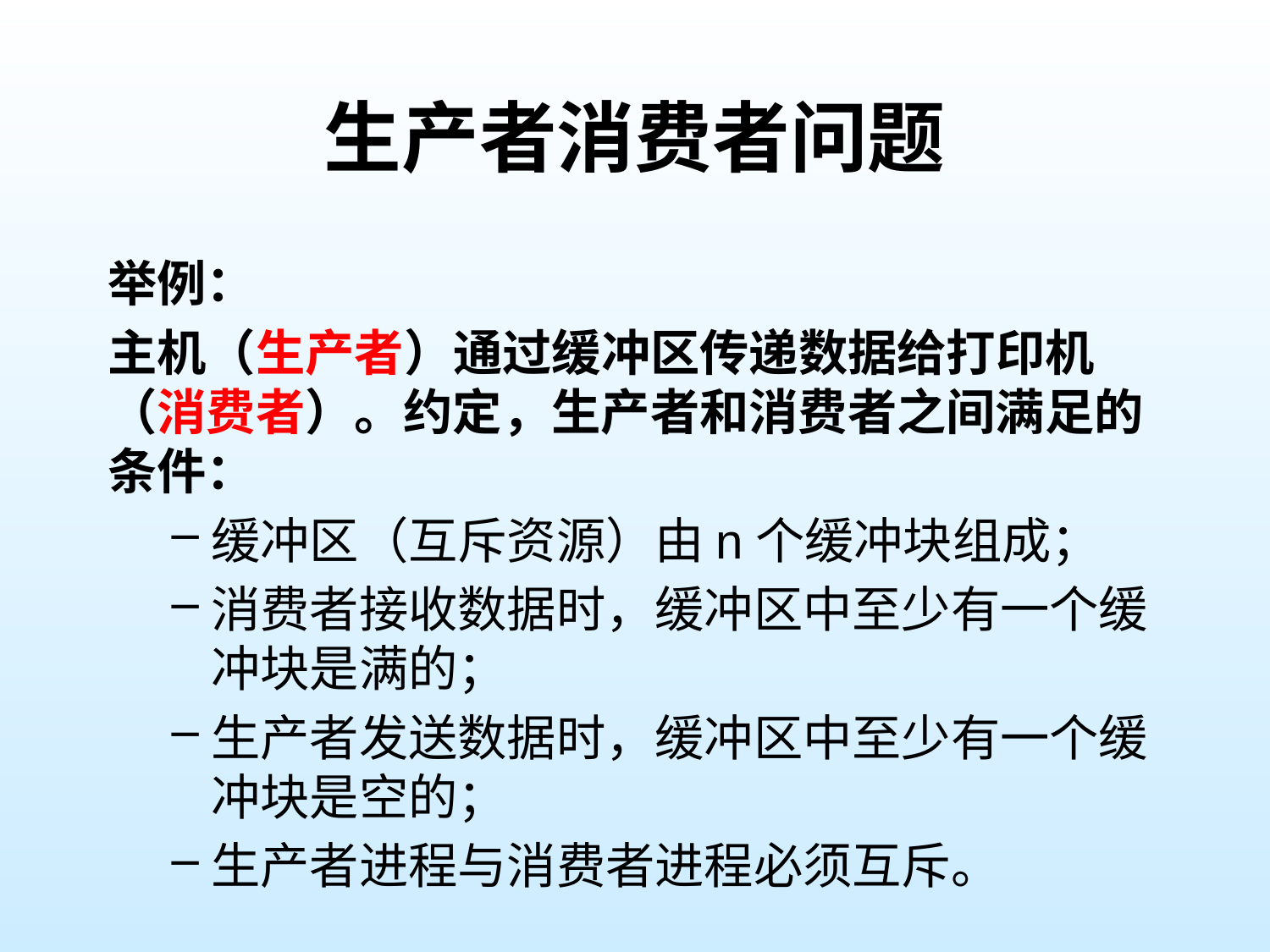

# 生产者消费者问题
举例：
主机（生产者）通过缓冲区传递数据给打印机（消费者）。约定，生产者和消费者之间满足的条件：
缓冲区（互斥资源）由n个缓冲块组成；
消费者接收数据时，缓冲区中至少有一个缓冲块是满的；
生产者发送数据时，缓冲区中至少有一个缓冲块是空的；
生产者进程与消费者进程必须互斥。